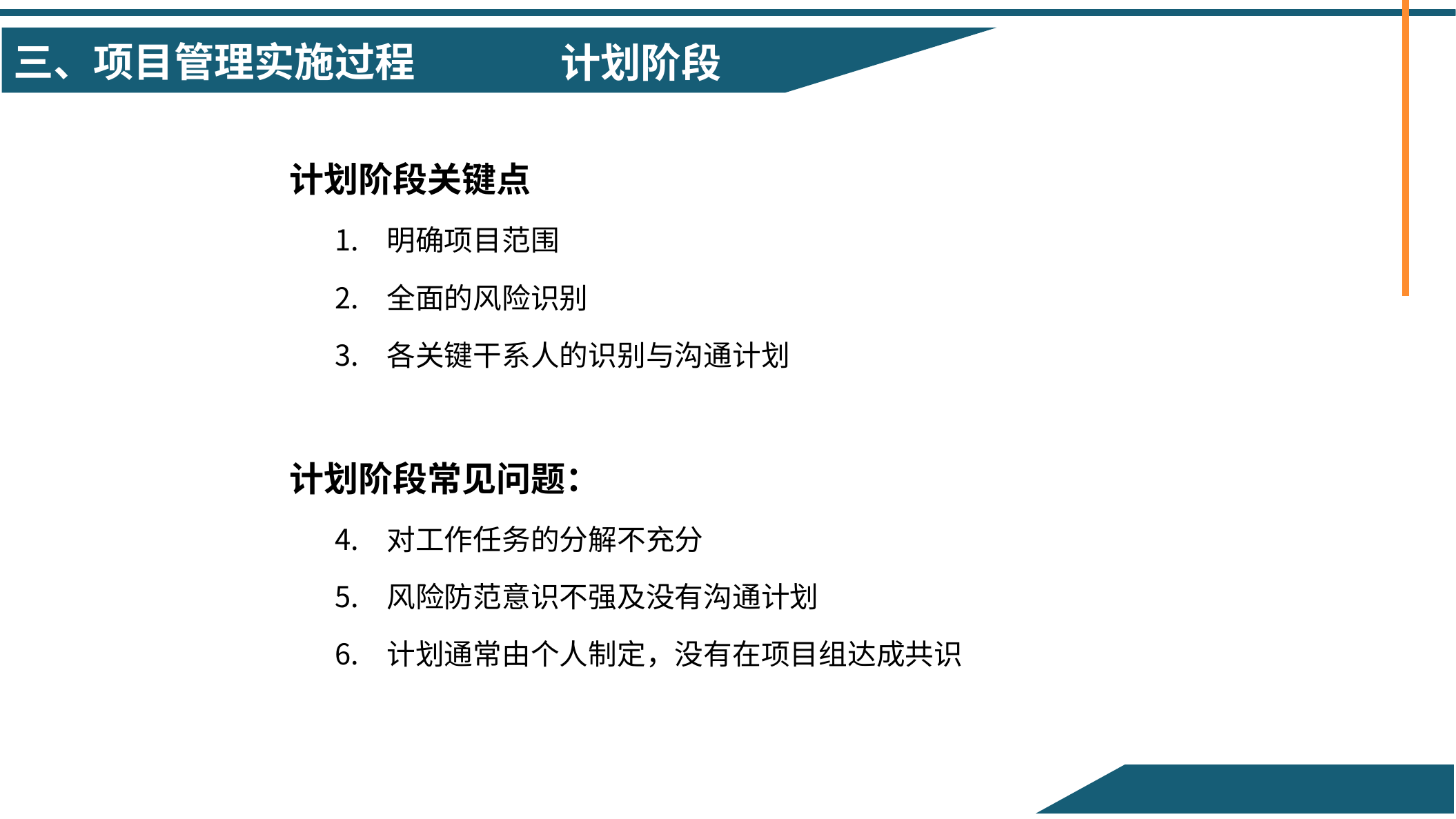

计划阶段
计划阶段关键点
明确项目范围
全面的风险识别
各关键干系人的识别与沟通计划

计划阶段常见问题：
对工作任务的分解不充分
风险防范意识不强及没有沟通计划
计划通常由个人制定，没有在项目组达成共识